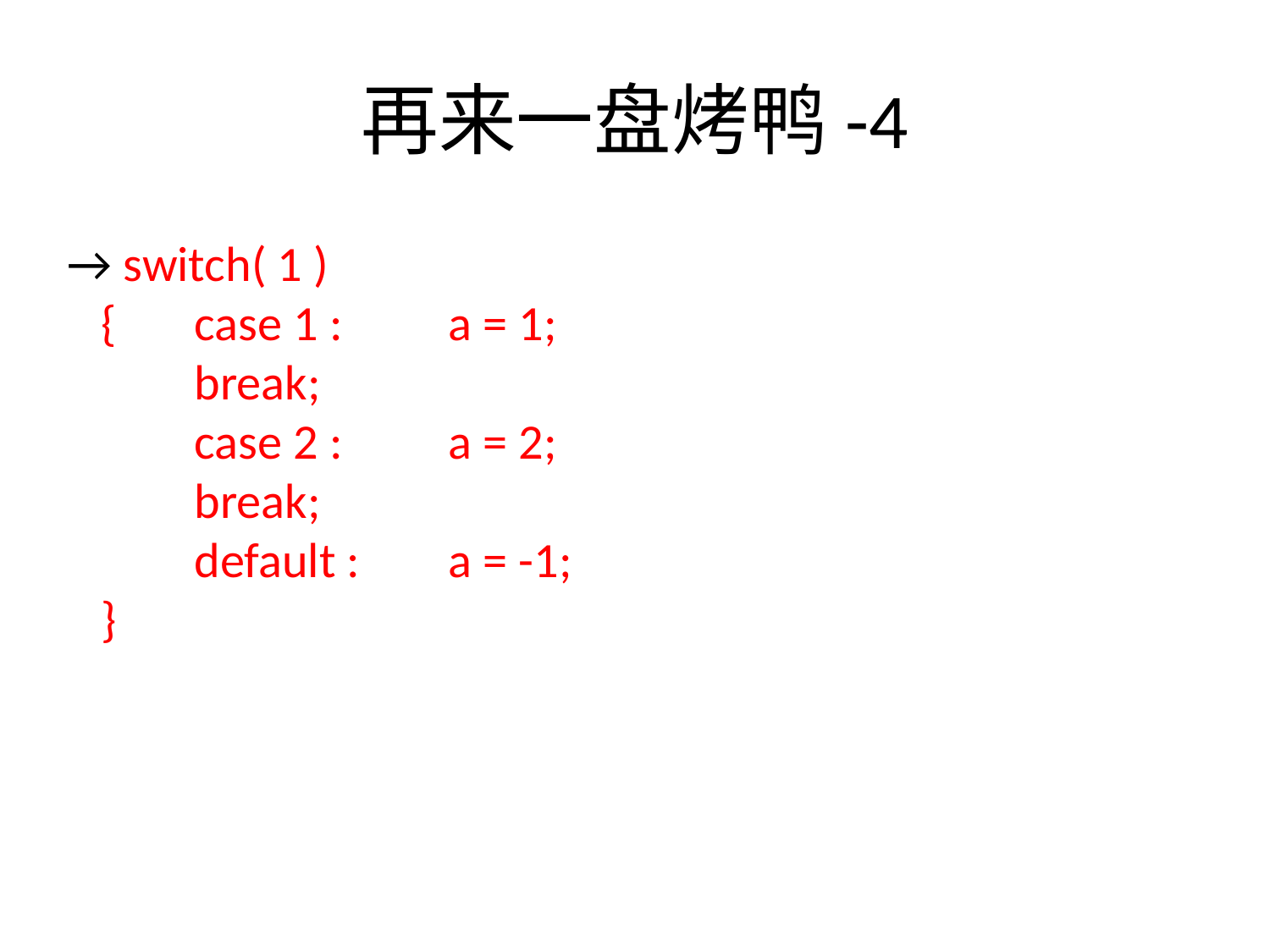

# 再来一盘烤鸭-4
→ switch( 1 )
   { 	case 1 :   	a = 1;
	break;
     	case 2 :	a = 2;
	break;
     	default : 	a = -1;
   }